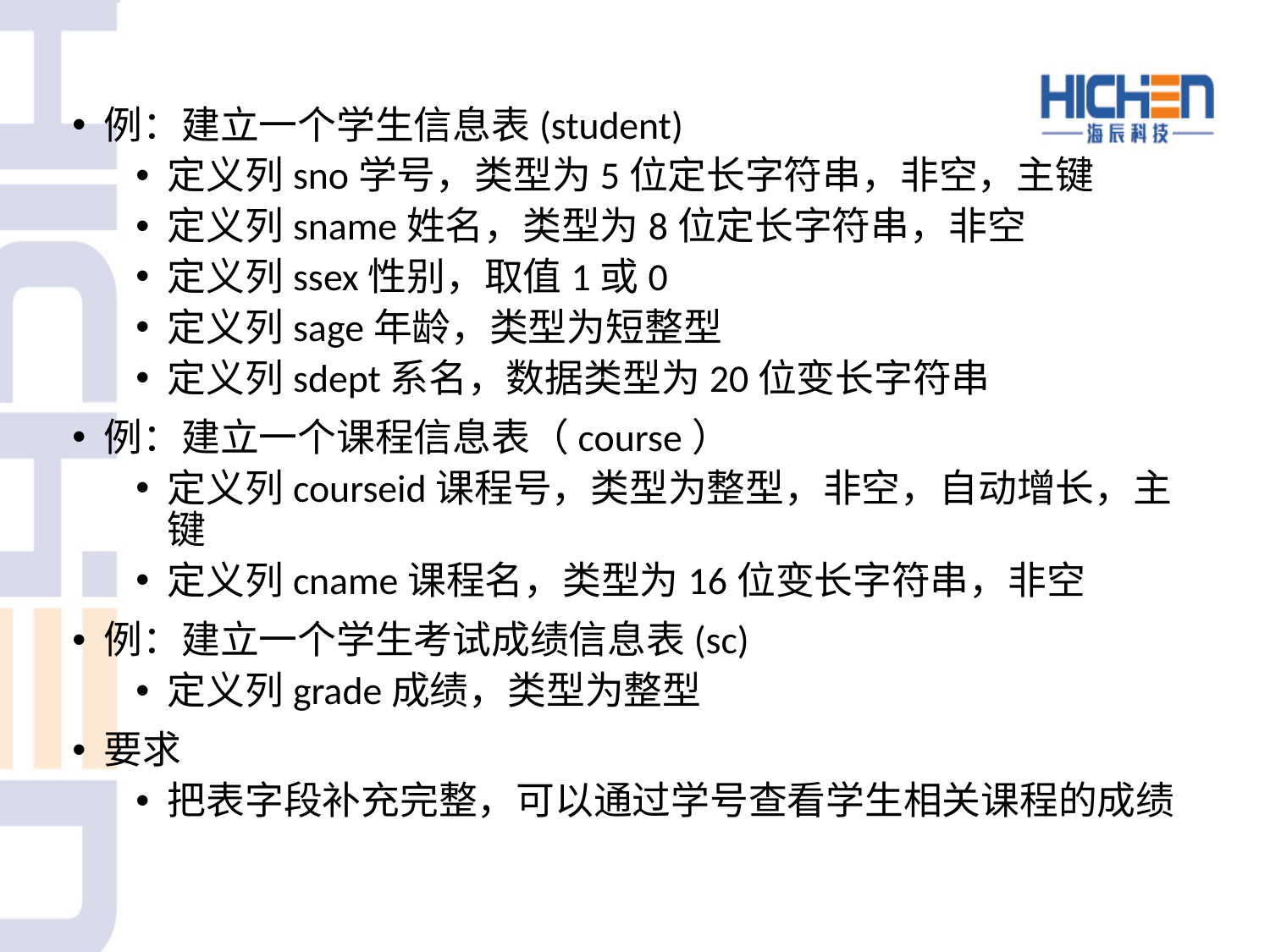

例：建立一个学生信息表(student)
定义列sno学号，类型为5位定长字符串，非空，主键
定义列sname姓名，类型为8位定长字符串，非空
定义列ssex性别，取值1或0
定义列sage年龄，类型为短整型
定义列sdept系名，数据类型为20位变长字符串
例：建立一个课程信息表（course）
定义列courseid课程号，类型为整型，非空，自动增长，主键
定义列cname课程名，类型为16位变长字符串，非空
例：建立一个学生考试成绩信息表(sc)
定义列grade成绩，类型为整型
要求
把表字段补充完整，可以通过学号查看学生相关课程的成绩